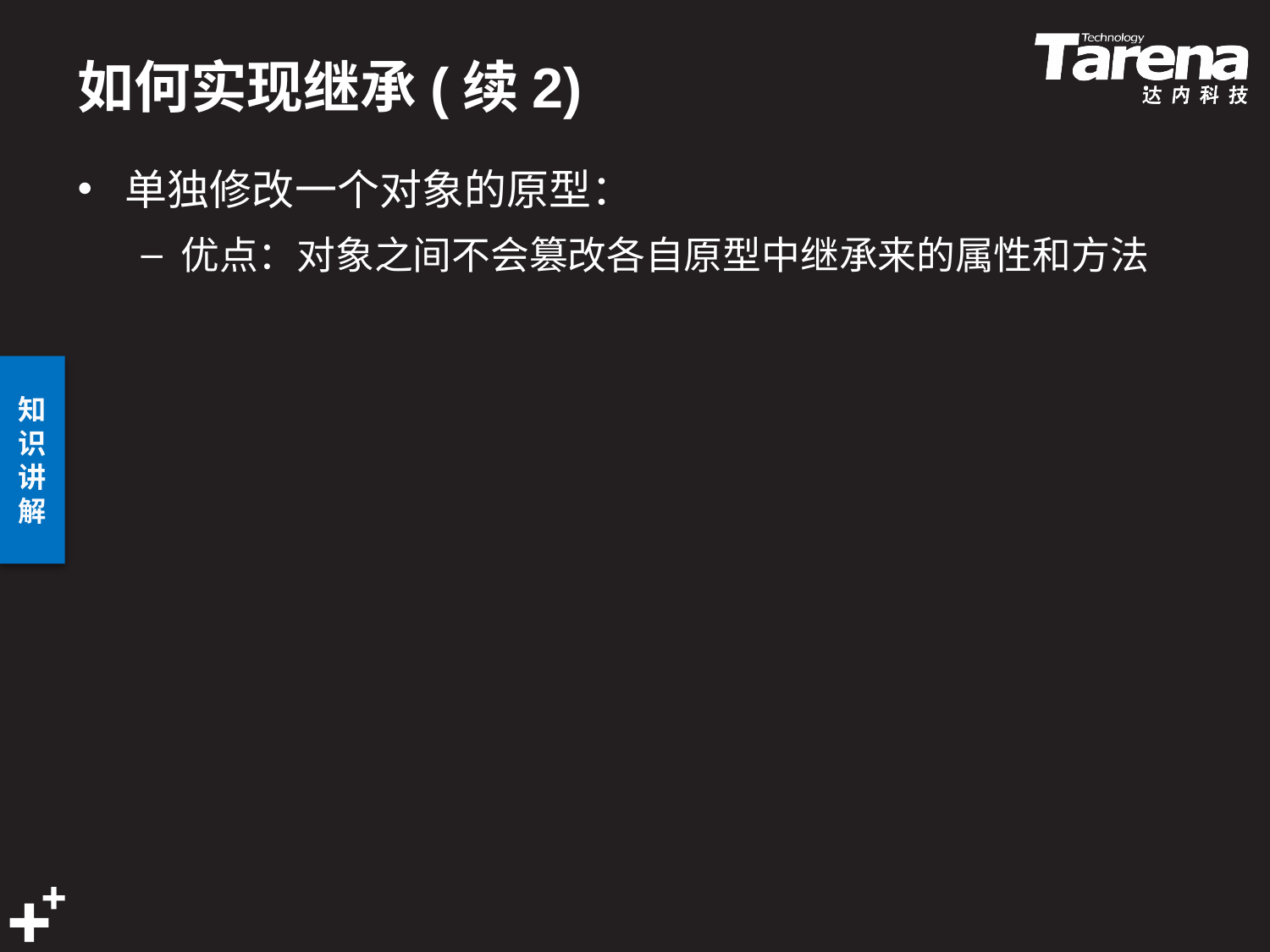

# 如何实现继承(续2)
单独修改一个对象的原型：
优点：对象之间不会篡改各自原型中继承来的属性和方法